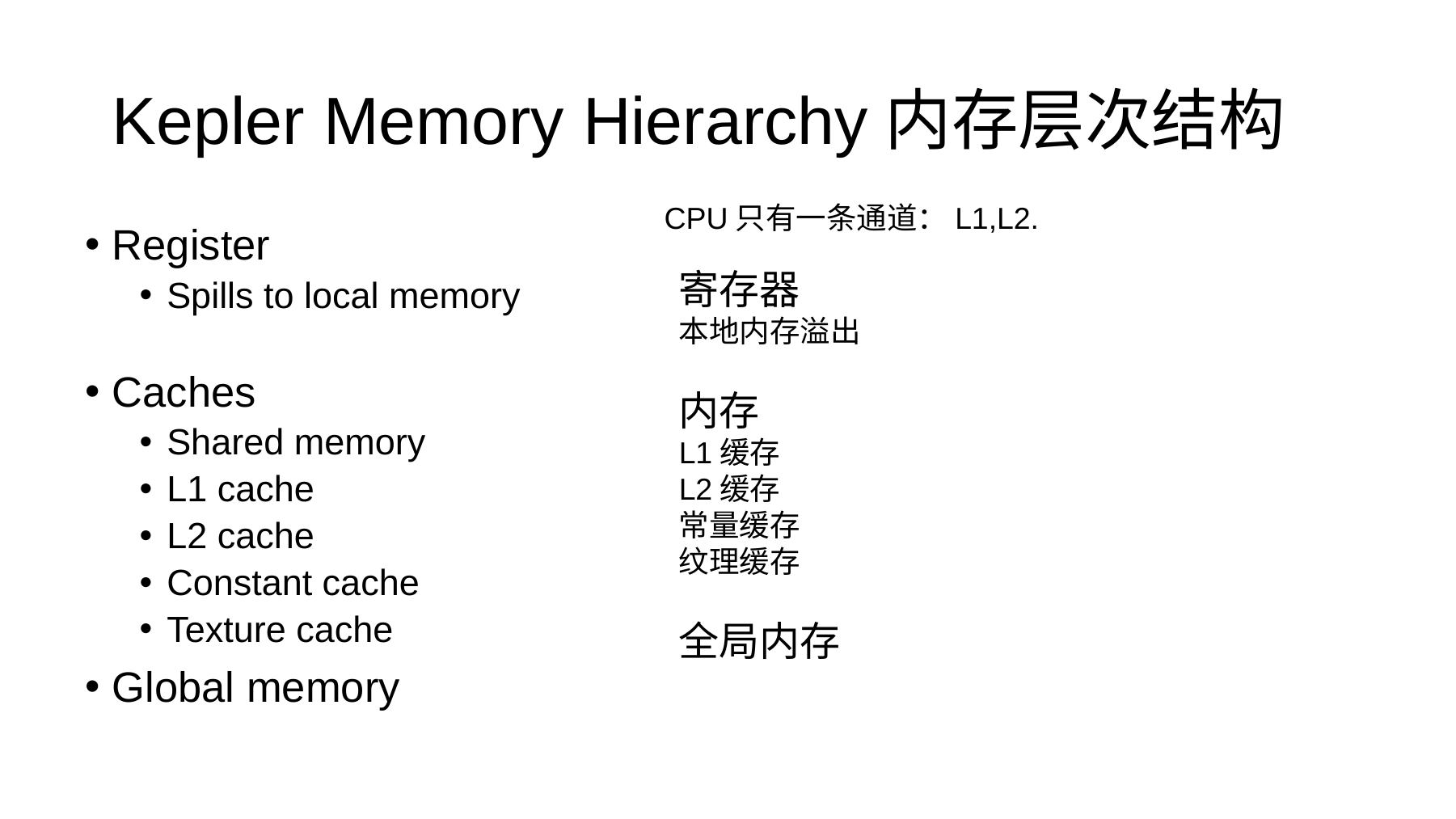

# Kepler Memory Hierarchy内存层次结构
CPU只有一条通道：L1,L2.
Register
Spills to local memory
Caches
Shared memory
L1 cache
L2 cache
Constant cache
Texture cache
Global memory

寄存器
本地内存溢出

内存
L1缓存
L2缓存
常量缓存
纹理缓存

全局内存